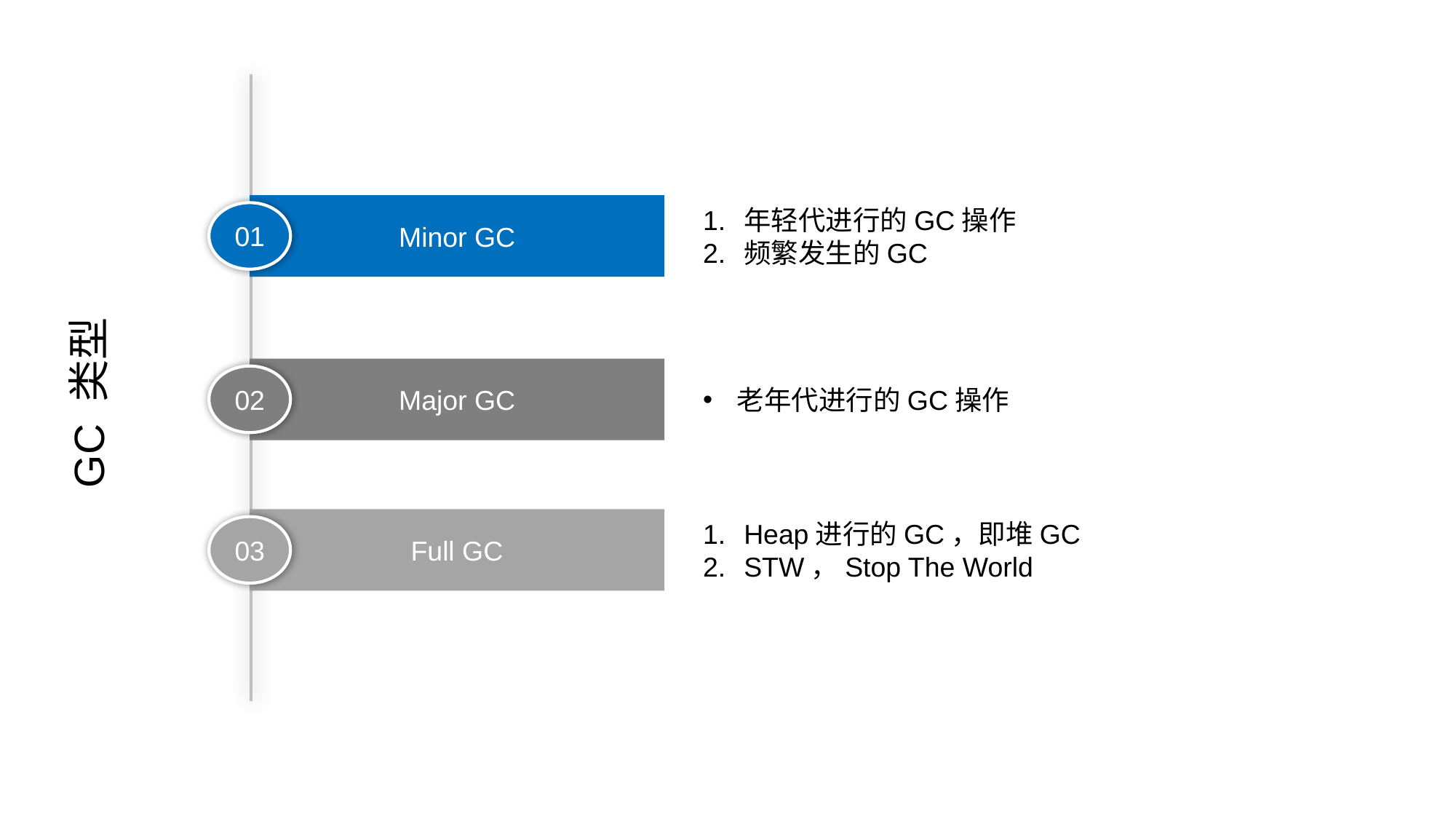

Minor GC
年轻代进行的GC操作
频繁发生的GC
01
GC 类型
老年代进行的GC操作
Major GC
02
Heap进行的GC，即堆GC
STW，Stop The World
Full GC
03